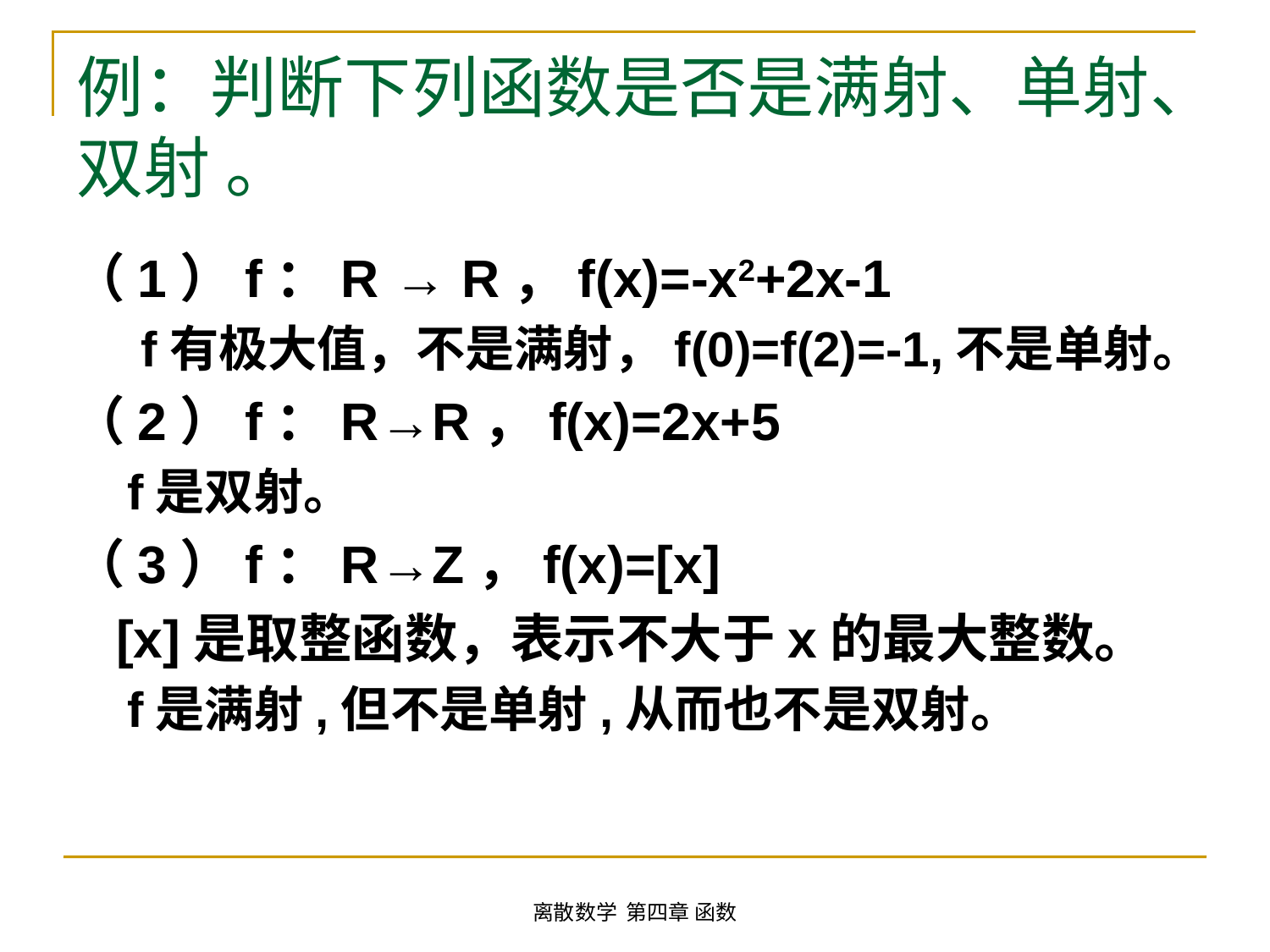

# 例：判断下列函数是否是满射、单射、双射 。
（1）f：R → R，f(x)=-x2+2x-1
     f有极大值，不是满射，f(0)=f(2)=-1,不是单射。
（2）f：R→R，f(x)=2x+5
    f是双射。
（3）f：R→Z，f(x)=[x]
   [x]是取整函数，表示不大于x的最大整数。
    f是满射,但不是单射,从而也不是双射。

12
离散数学  第四章 函数